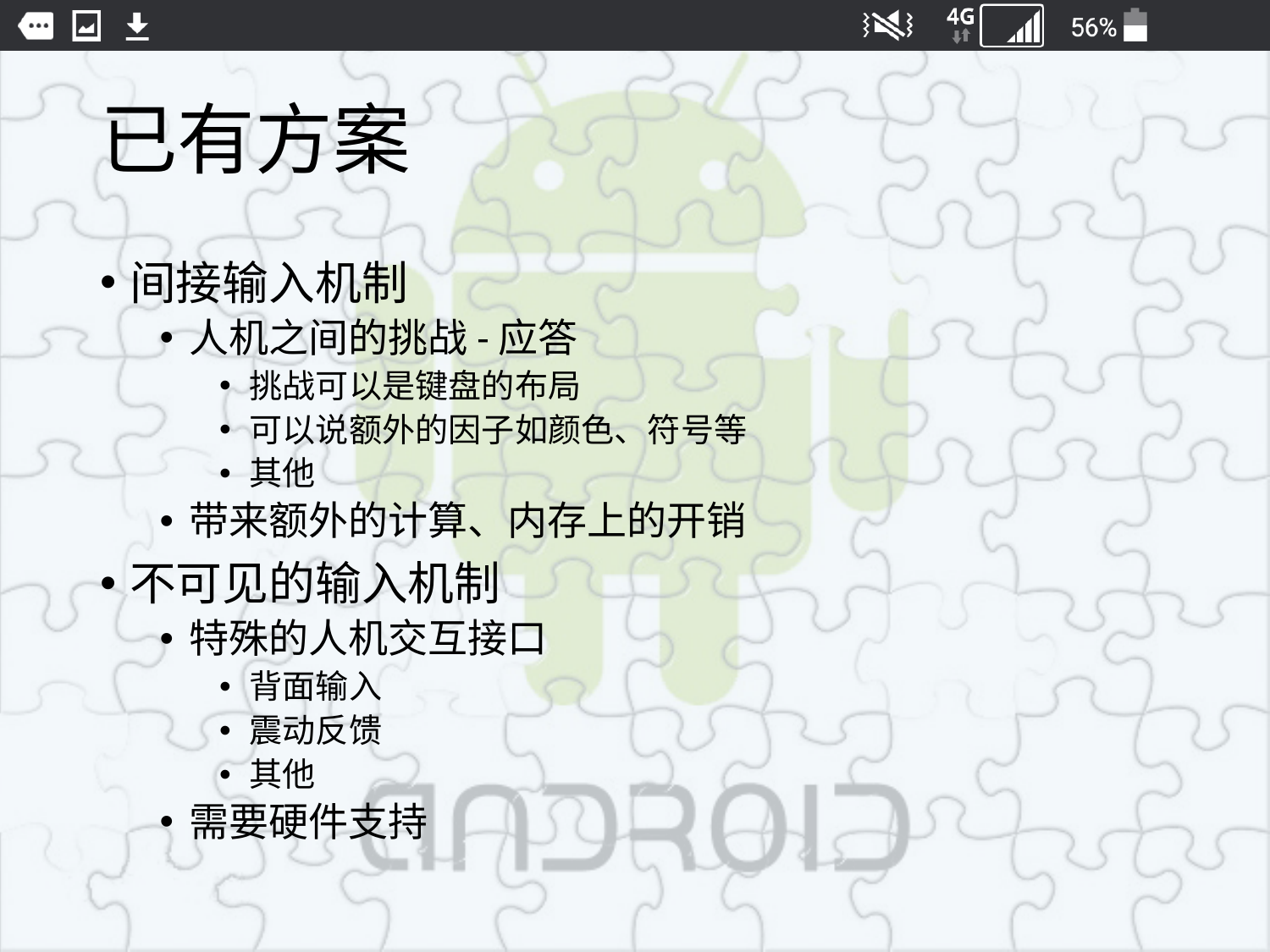

# 已有方案
间接输入机制
人机之间的挑战-应答
挑战可以是键盘的布局
可以说额外的因子如颜色、符号等
其他
带来额外的计算、内存上的开销
不可见的输入机制
特殊的人机交互接口
背面输入
震动反馈
其他
需要硬件支持